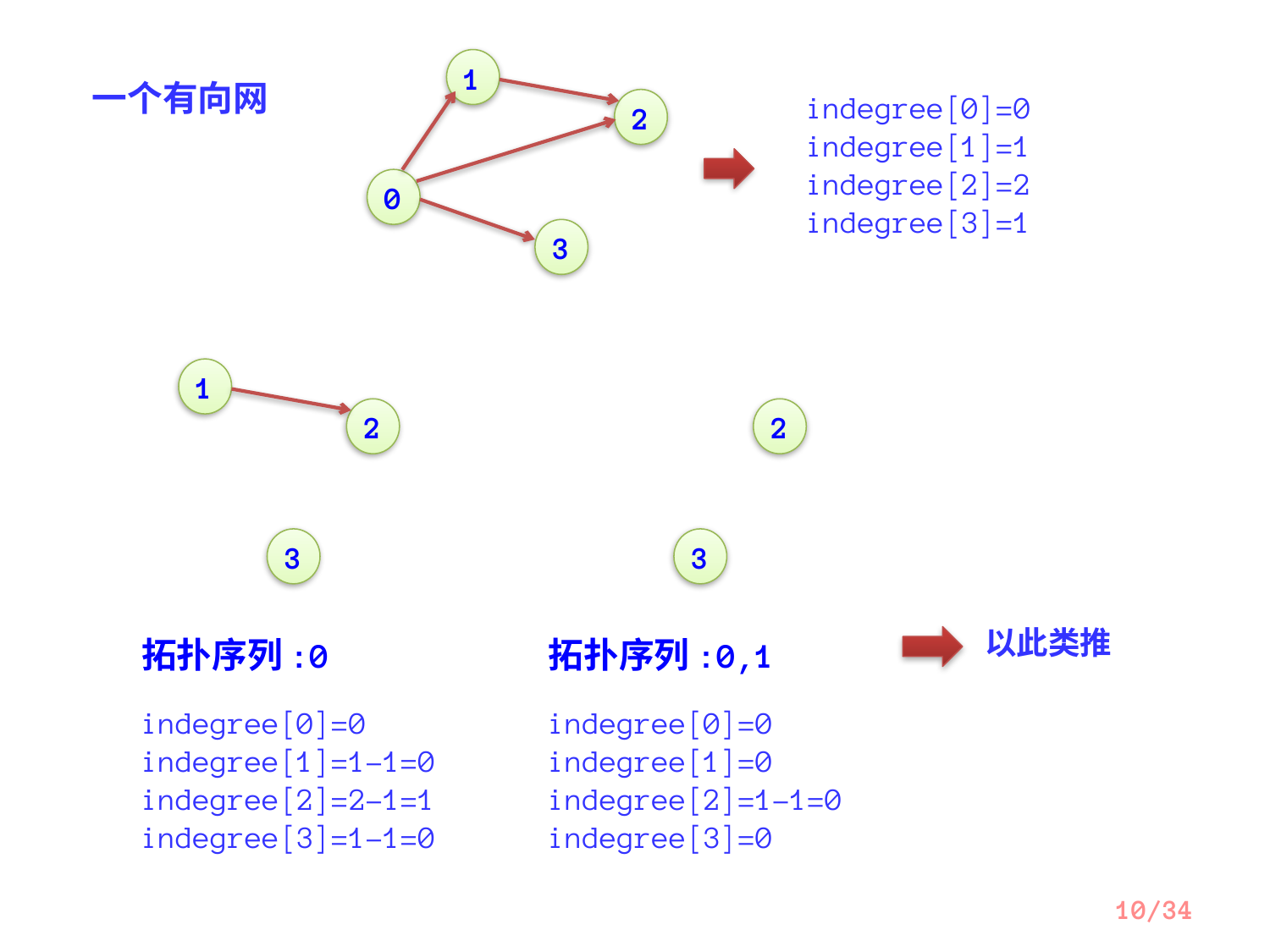

1

2

0

3
一个有向网
indegree[0]=0
indegree[1]=1
indegree[2]=2
indegree[3]=1

1

2
3
拓扑序列:0
indegree[0]=0
indegree[1]=1-1=0
indegree[2]=2-1=1
indegree[3]=1-1=0
2
3
拓扑序列:0,1
indegree[0]=0
indegree[1]=0
indegree[2]=1-1=0
indegree[3]=0
以此类推

10/34